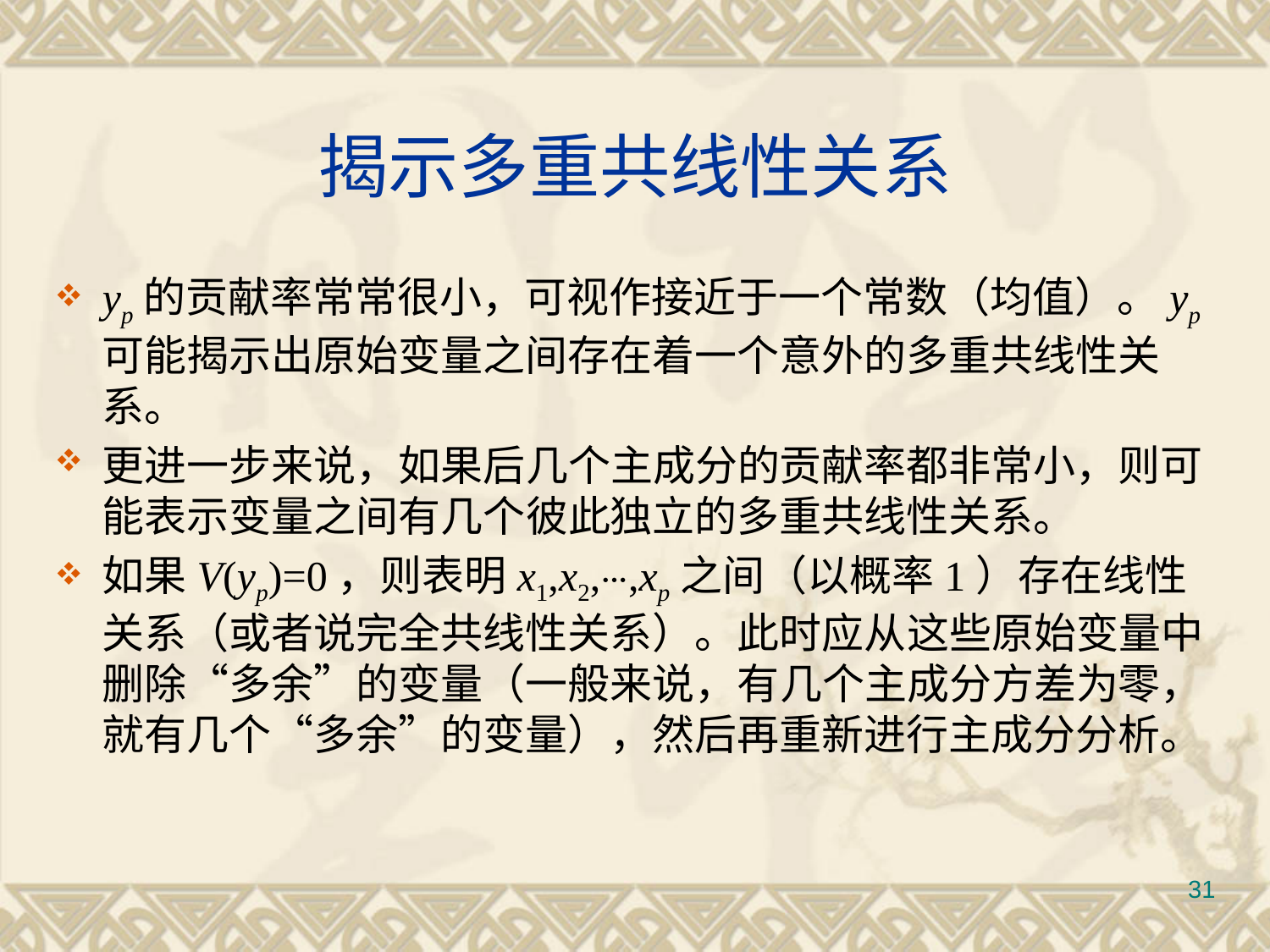

# 揭示多重共线性关系
yp的贡献率常常很小，可视作接近于一个常数（均值）。yp可能揭示出原始变量之间存在着一个意外的多重共线性关系。
更进一步来说，如果后几个主成分的贡献率都非常小，则可能表示变量之间有几个彼此独立的多重共线性关系。
如果V(yp)=0，则表明x1,x2,⋯,xp之间（以概率1）存在线性关系（或者说完全共线性关系）。此时应从这些原始变量中删除“多余”的变量（一般来说，有几个主成分方差为零，就有几个“多余”的变量），然后再重新进行主成分分析。
31